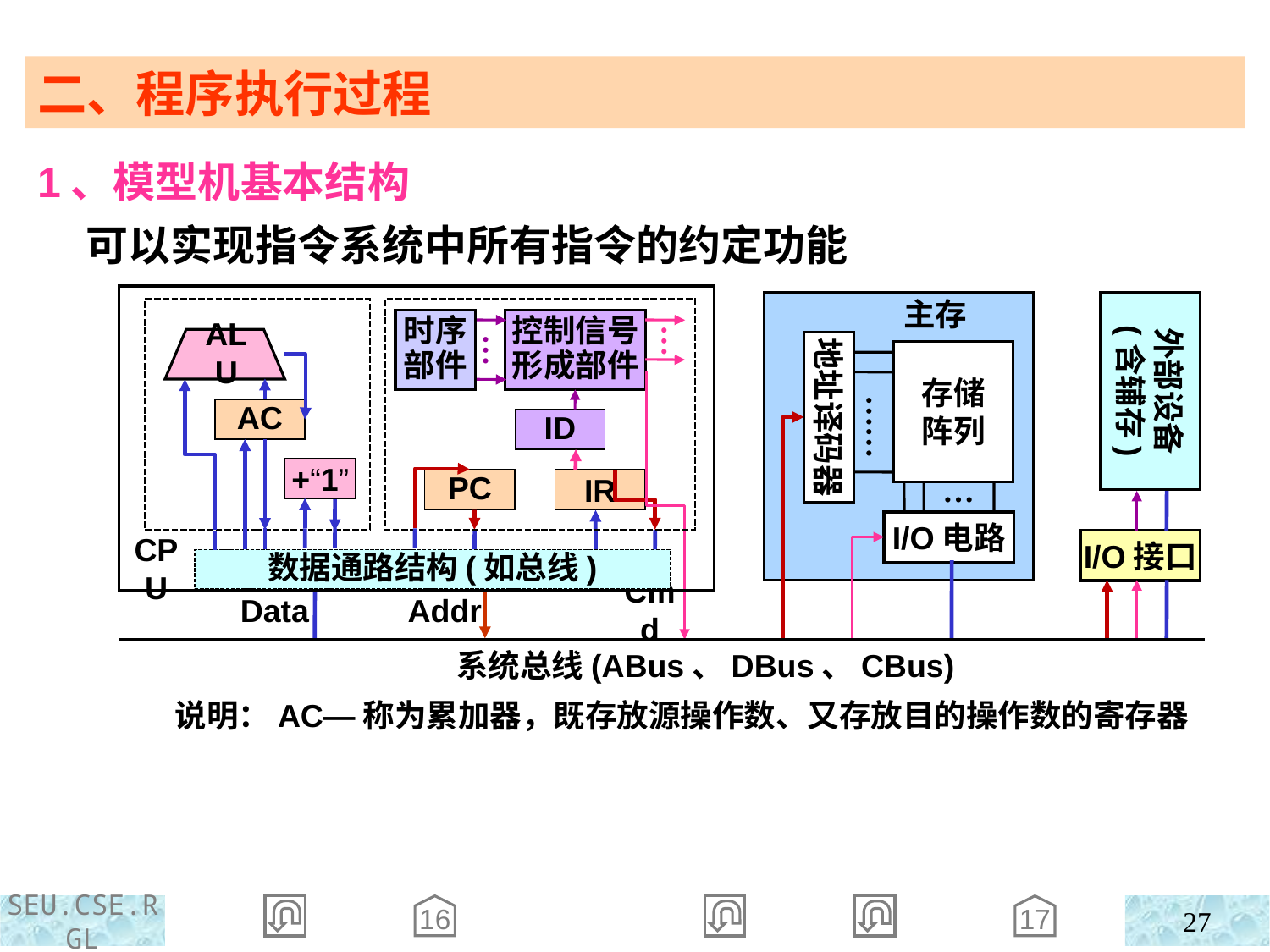

二、程序执行过程
1、模型机基本结构
    可以实现指令系统中所有指令的约定功能

外部设备
(含辅存)

主存

时序部件
控制信号形成部件
…

…
地址译码器
ALU
存储
阵列

……
AC
ID
+“1”
PC
IR

…

I/O电路
I/O接口
CPU
数据通路结构(如总线)
Cmd
Data
Addr
系统总线(ABus、DBus、CBus)
说明：AC—称为累加器，既存放源操作数、又存放目的操作数的寄存器
16
17

27